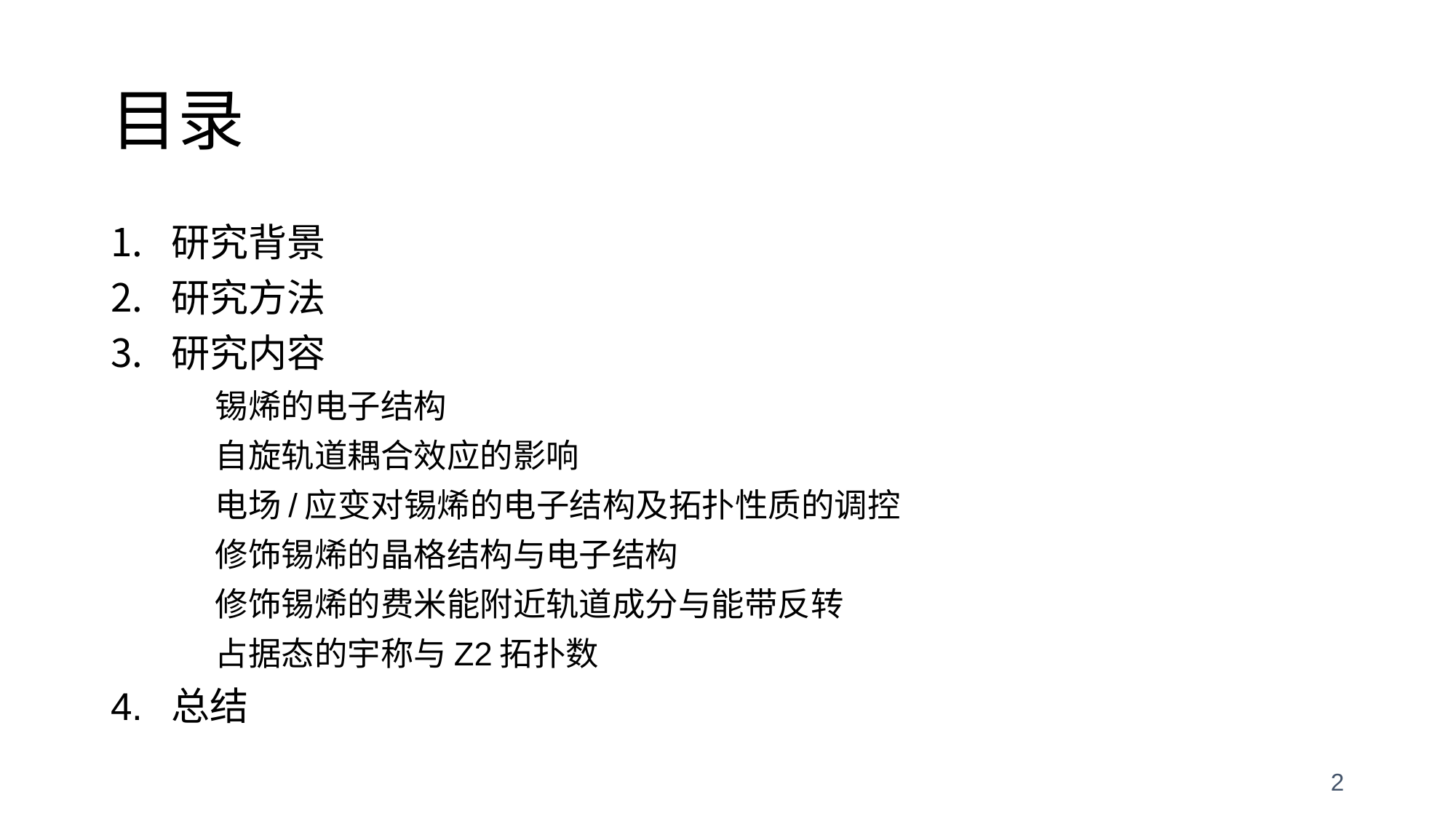

# 目录
研究背景
研究方法
研究内容
             锡烯的电子结构
             自旋轨道耦合效应的影响
             电场/应变对锡烯的电子结构及拓扑性质的调控
             修饰锡烯的晶格结构与电子结构
             修饰锡烯的费米能附近轨道成分与能带反转
             占据态的宇称与Z2拓扑数
总结
2